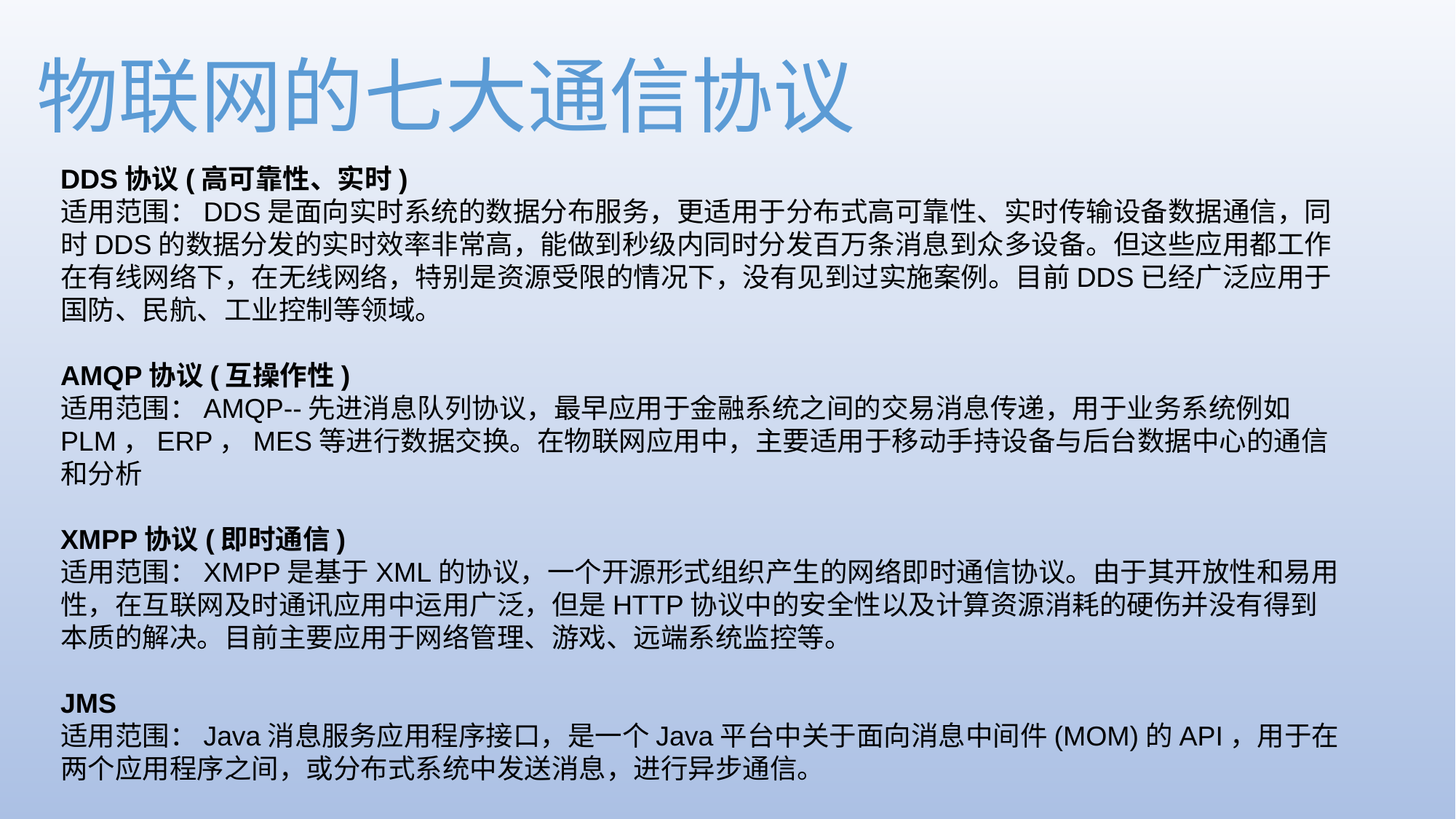

物联网的七大通信协议
DDS协议(高可靠性、实时)
适用范围：DDS是面向实时系统的数据分布服务，更适用于分布式高可靠性、实时传输设备数据通信，同时DDS的数据分发的实时效率非常高，能做到秒级内同时分发百万条消息到众多设备。但这些应用都工作在有线网络下，在无线网络，特别是资源受限的情况下，没有见到过实施案例。目前DDS已经广泛应用于国防、民航、工业控制等领域。

AMQP协议(互操作性)
适用范围：AMQP--先进消息队列协议，最早应用于金融系统之间的交易消息传递，用于业务系统例如PLM，ERP，MES等进行数据交换。在物联网应用中，主要适用于移动手持设备与后台数据中心的通信和分析

XMPP协议(即时通信)
适用范围：XMPP是基于XML的协议，一个开源形式组织产生的网络即时通信协议。由于其开放性和易用性，在互联网及时通讯应用中运用广泛，但是HTTP协议中的安全性以及计算资源消耗的硬伤并没有得到本质的解决。目前主要应用于网络管理、游戏、远端系统监控等。

JMS
适用范围：Java消息服务应用程序接口，是一个Java平台中关于面向消息中间件(MOM)的API，用于在两个应用程序之间，或分布式系统中发送消息，进行异步通信。